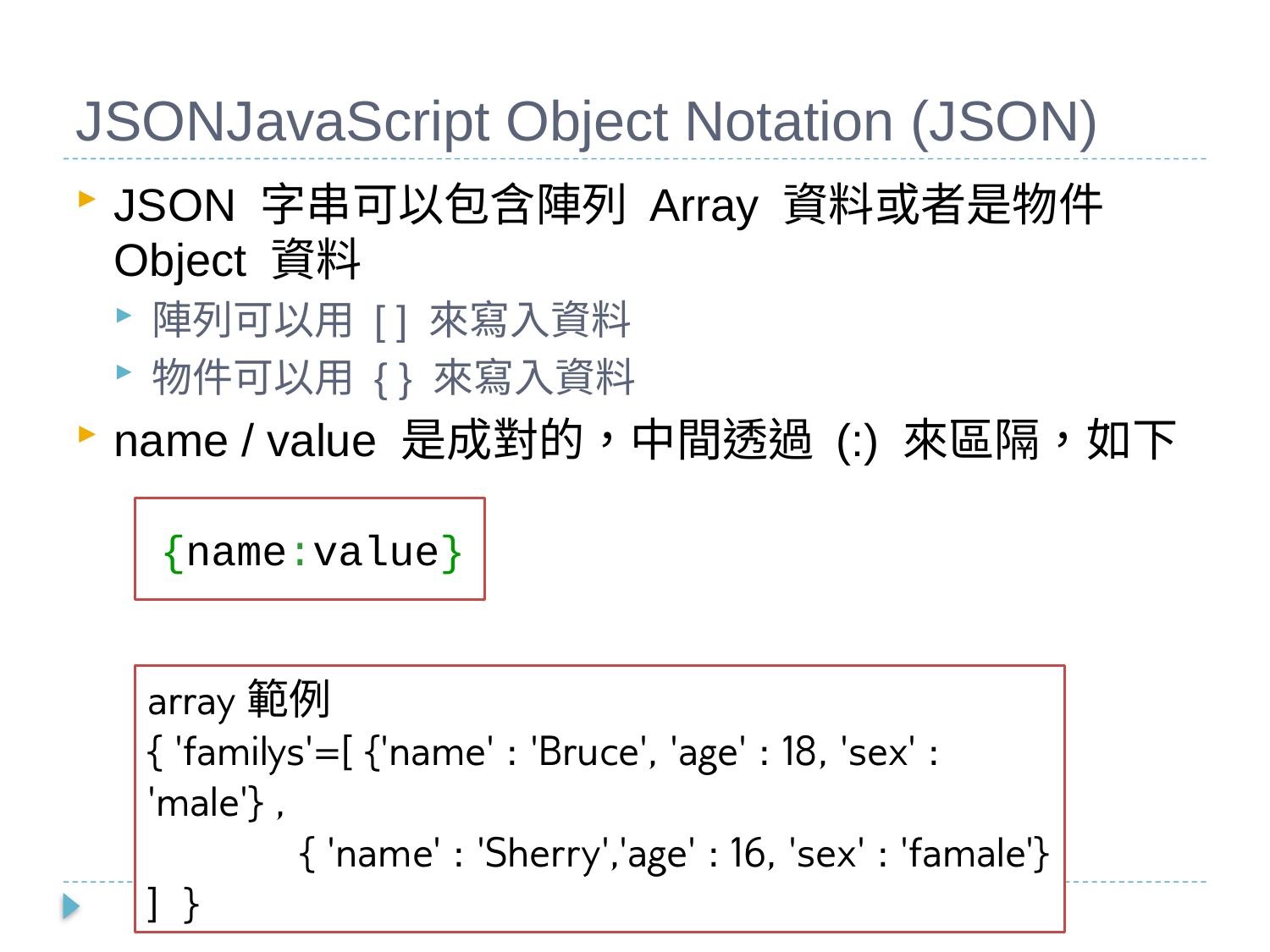

# JSONJavaScript Object Notation (JSON)
JSON 字串可以包含陣列 Array 資料或者是物件 Object 資料
陣列可以用 [ ] 來寫入資料
物件可以用 { } 來寫入資料
name / value 是成對的，中間透過 (:) 來區隔，如下

 {name:value}

array範例
{ 'familys'=[ {'name' : 'Bruce', 'age' : 18, 'sex' : 'male'} ,
            { 'name' : 'Sherry','age' : 16, 'sex' : 'famale'} ]  }